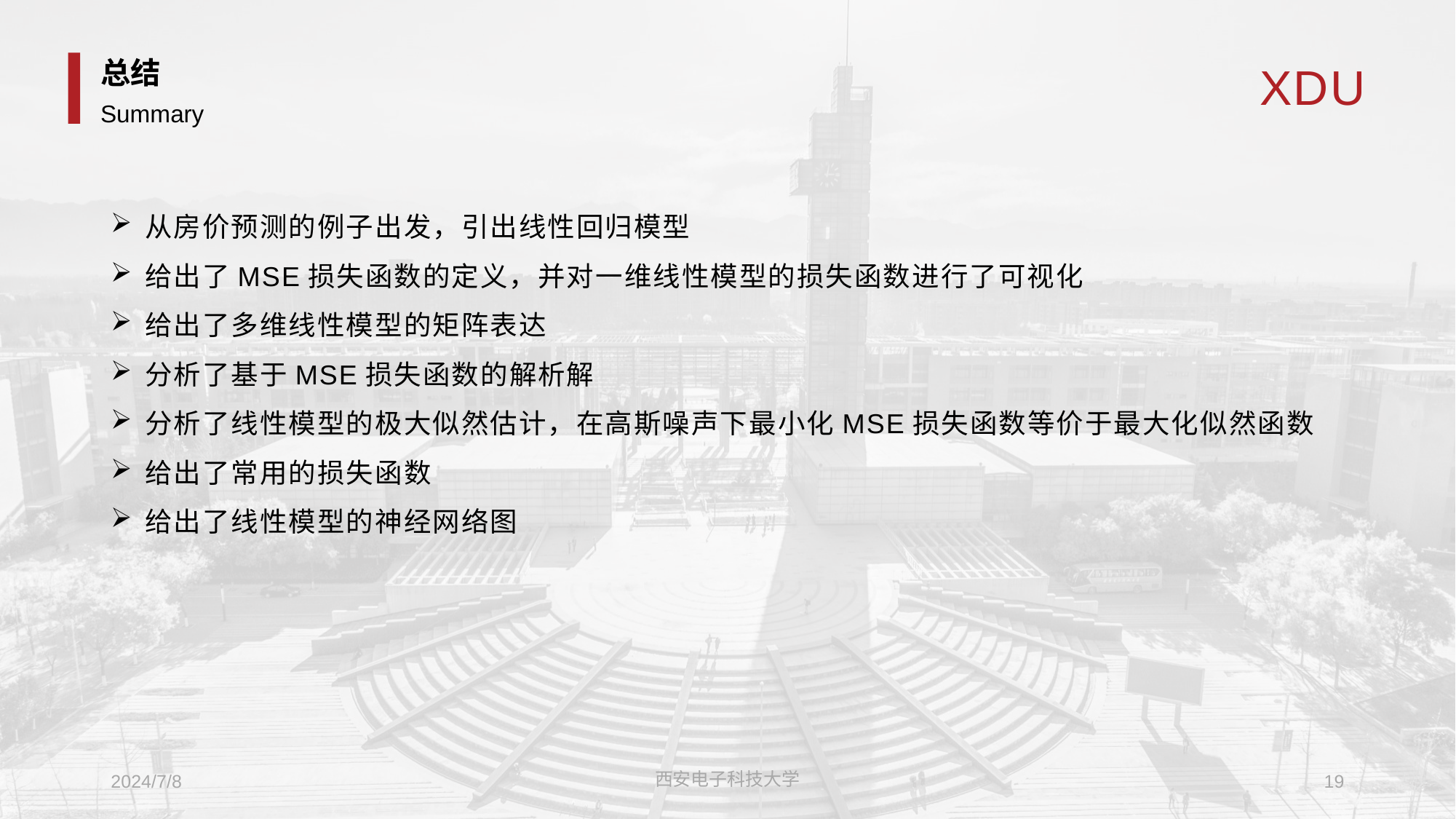

# 总结
Summary
从房价预测的例子出发，引出线性回归模型
给出了MSE损失函数的定义，并对一维线性模型的损失函数进行了可视化
给出了多维线性模型的矩阵表达
分析了基于MSE损失函数的解析解
分析了线性模型的极大似然估计，在高斯噪声下最小化MSE损失函数等价于最大化似然函数
给出了常用的损失函数
给出了线性模型的神经网络图
2024/7/8
西安电子科技大学
19